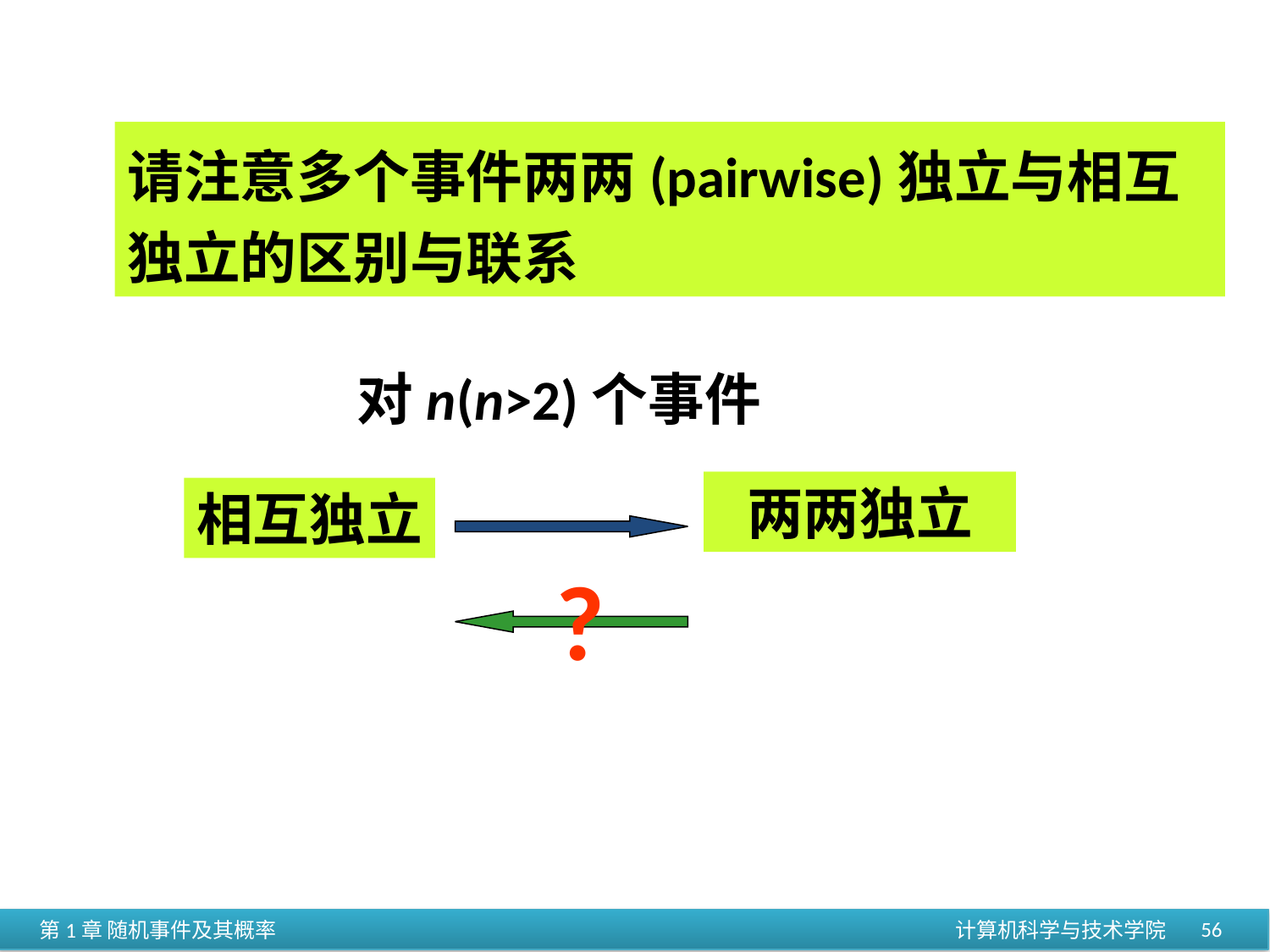

请注意多个事件两两(pairwise)独立与相互独立的区别与联系
对n(n>2)个事件
两两独立
相互独立

?